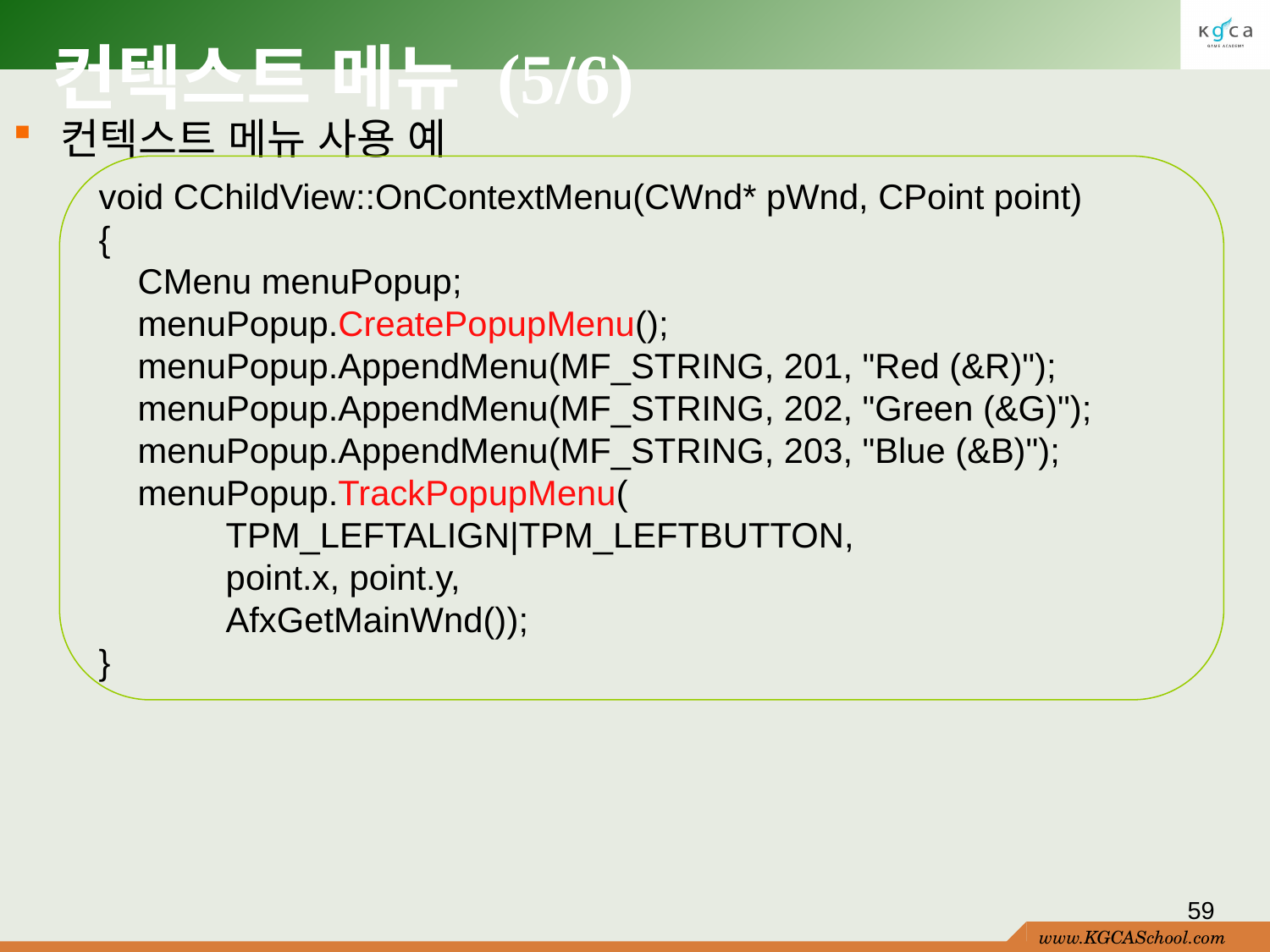

# 컨텍스트 메뉴 (5/6)
컨텍스트 메뉴 사용 예
void CChildView::OnContextMenu(CWnd* pWnd, CPoint point)
{
    CMenu menuPopup;
    menuPopup.CreatePopupMenu();
    menuPopup.AppendMenu(MF_STRING, 201, "Red (&R)");
    menuPopup.AppendMenu(MF_STRING, 202, "Green (&G)");
    menuPopup.AppendMenu(MF_STRING, 203, "Blue (&B)");
    menuPopup.TrackPopupMenu(
	TPM_LEFTALIGN|TPM_LEFTBUTTON,
	point.x, point.y,
	AfxGetMainWnd());
}
59